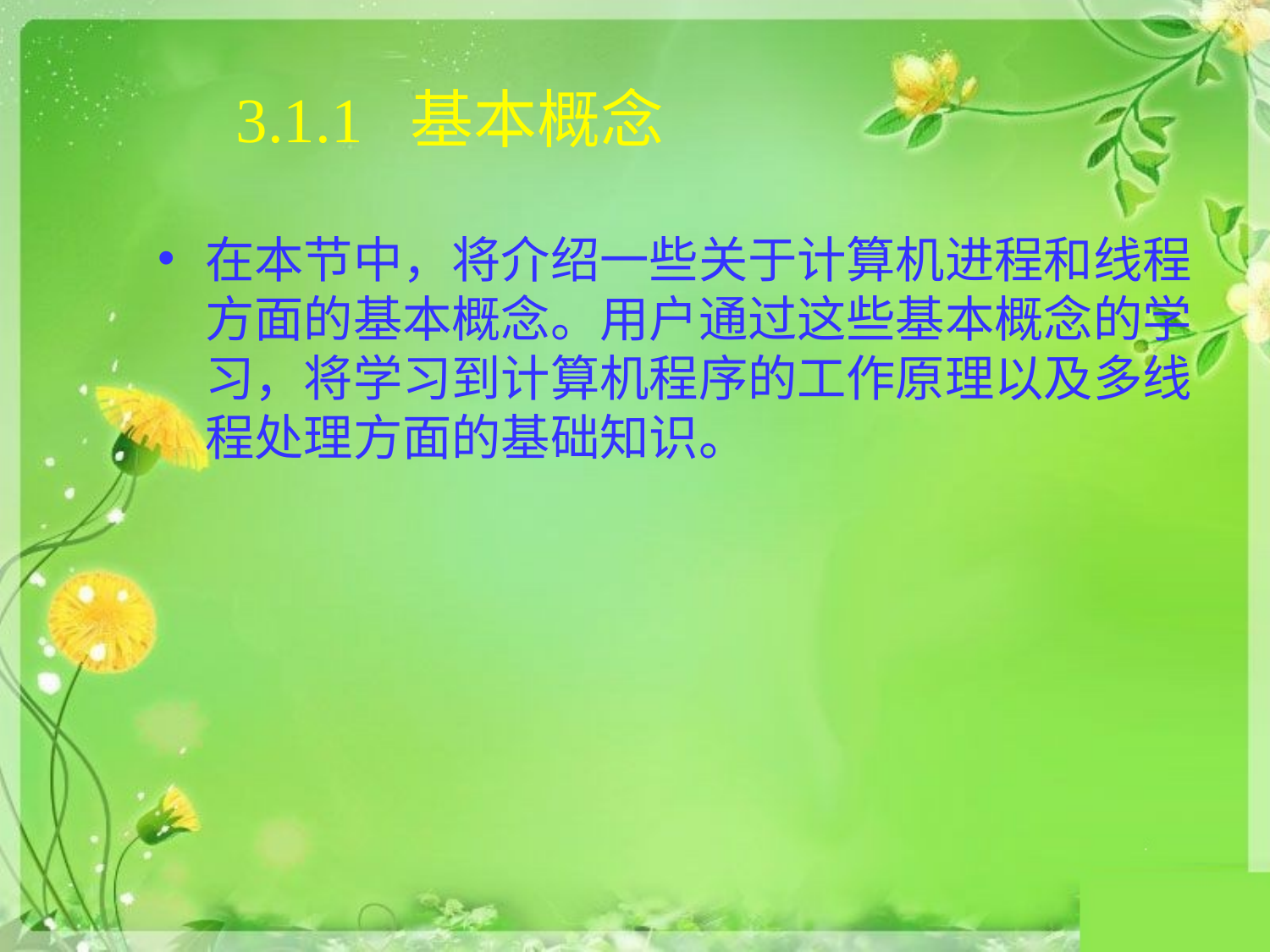

# 3.1.1  基本概念
在本节中，将介绍一些关于计算机进程和线程方面的基本概念。用户通过这些基本概念的学习，将学习到计算机程序的工作原理以及多线程处理方面的基础知识。